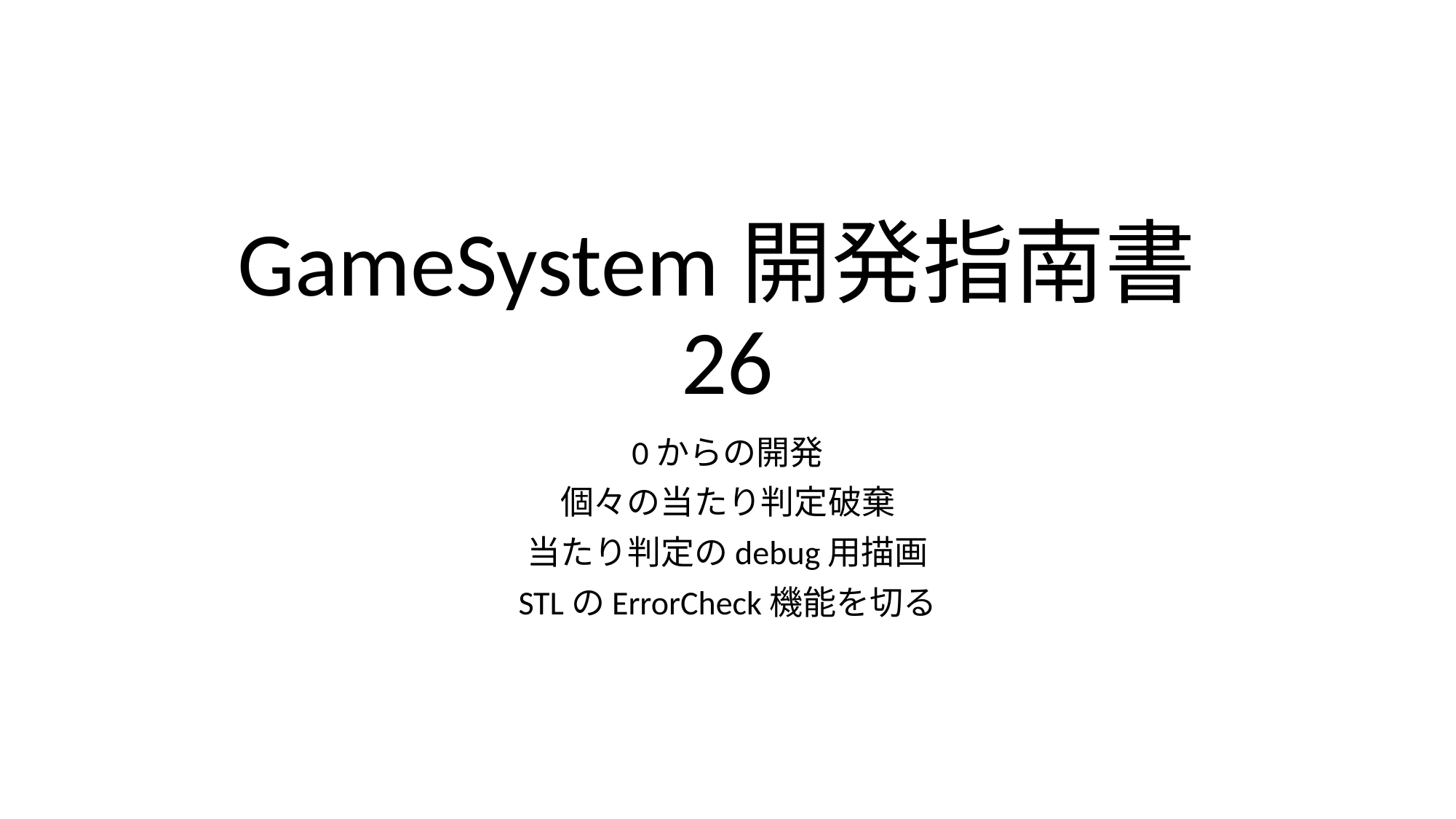

# GameSystem開発指南書26
0からの開発
個々の当たり判定破棄
当たり判定のdebug用描画
STLのErrorCheck機能を切る